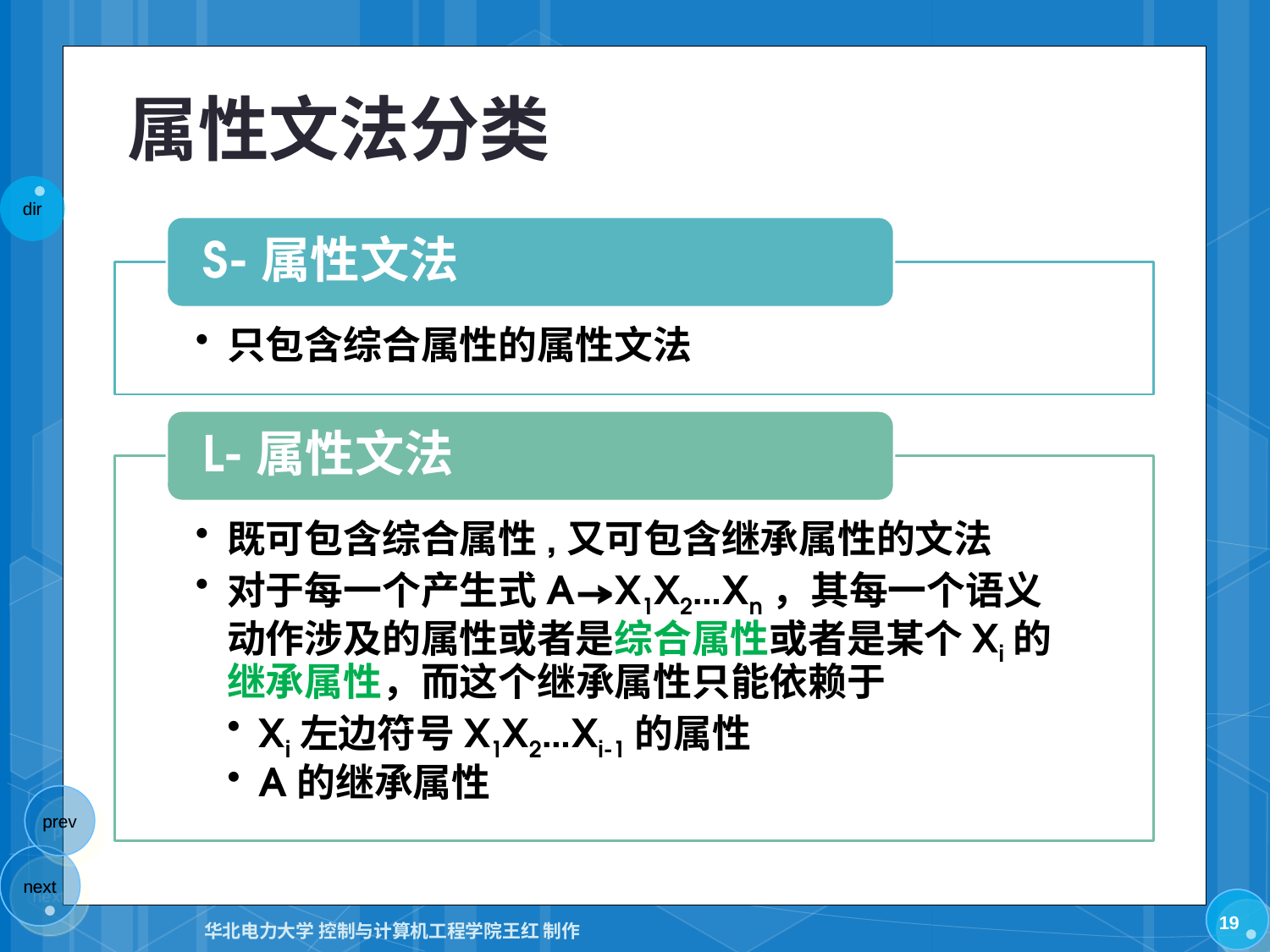

# 属性文法分类
只包含综合属性的属性文法
S-属性文法
既可包含综合属性,又可包含继承属性的文法
对于每一个产生式A→X1X2…Xn，其每一个语义动作涉及的属性或者是综合属性或者是某个Xi的继承属性，而这个继承属性只能依赖于
Xi左边符号X1X2…Xi-1的属性
A的继承属性
L-属性文法
19
华北电力大学 控制与计算机工程学院王红 制作